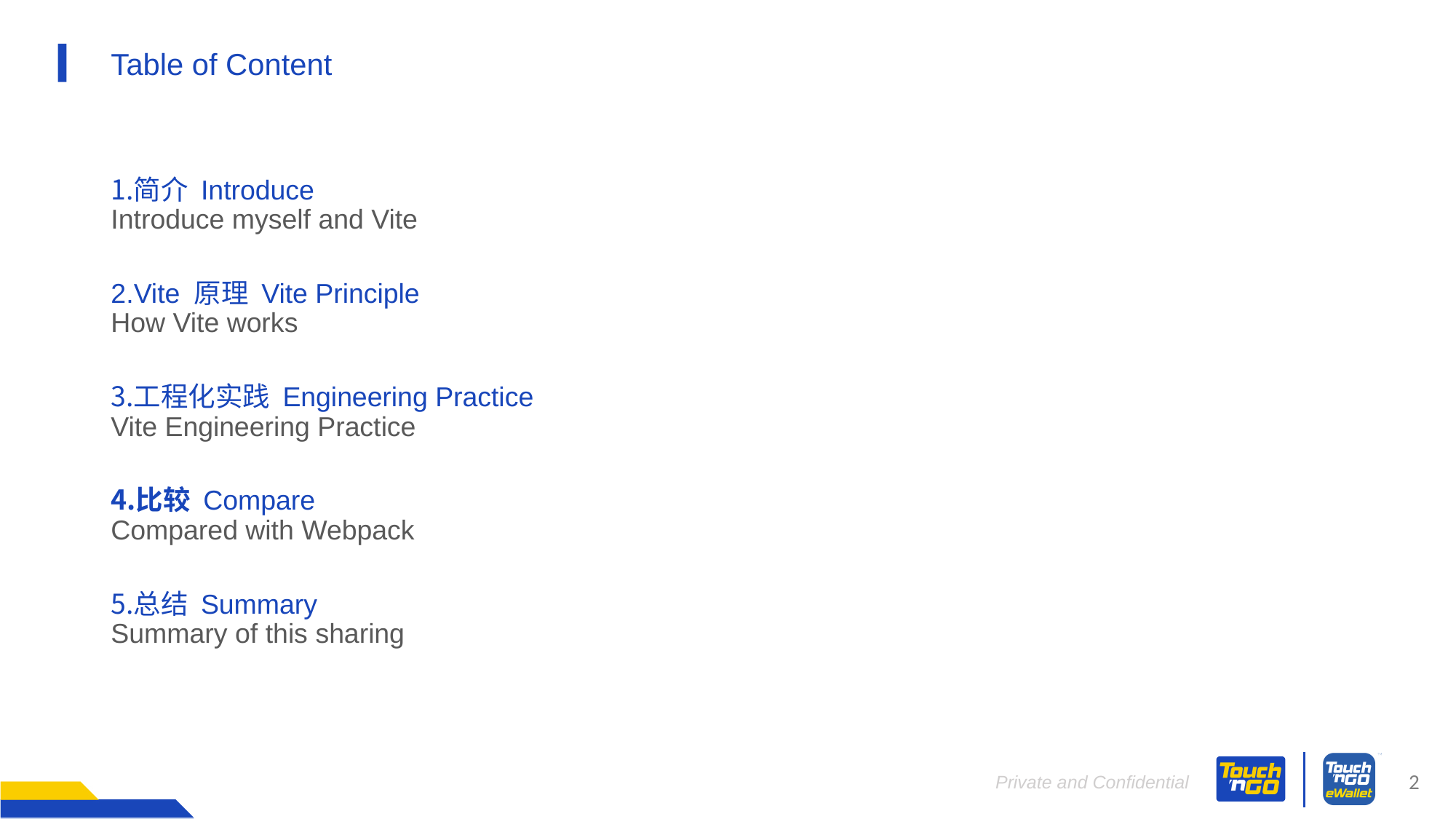

# Table of Content
简介 Introduce
Introduce myself and Vite

Vite 原理 Vite Principle
How Vite works

工程化实践 Engineering Practice
Vite Engineering Practice

比较 Compare
Compared with Webpack

总结 Summary
Summary of this sharing